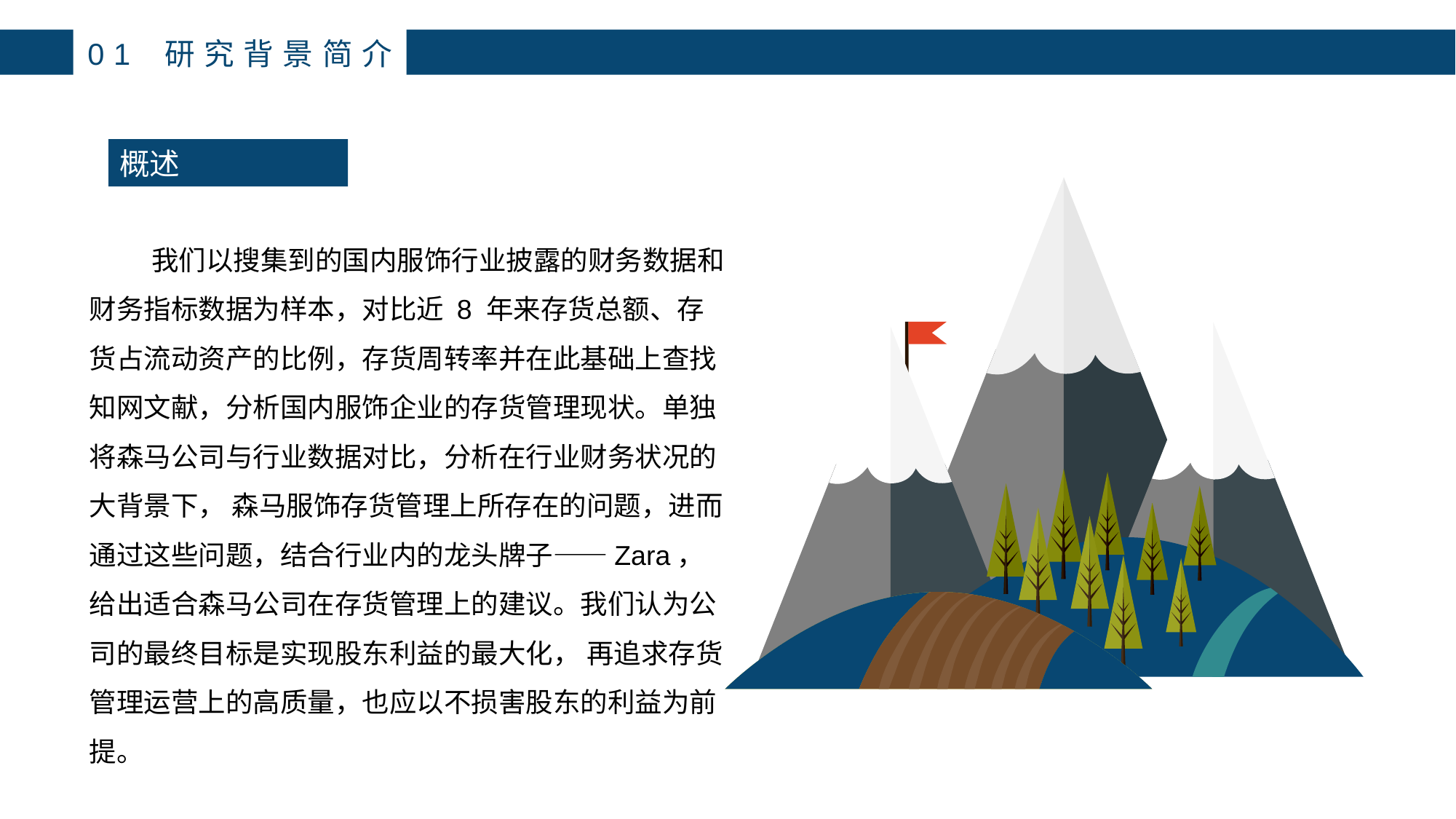

01 研究背景简介

概述

         我们以搜集到的国内服饰行业披露的财务数据和财务指标数据为样本，对比近 8 年来存货总额、存货占流动资产的比例，存货周转率并在此基础上查找知网文献，分析国内服饰企业的存货管理现状。单独将森马公司与行业数据对比，分析在行业财务状况的大背景下， 森马服饰存货管理上所存在的问题，进而通过这些问题，结合行业内的龙头牌子——Zara，给出适合森马公司在存货管理上的建议。我们认为公司的最终目标是实现股东利益的最大化， 再追求存货管理运营上的高质量，也应以不损害股东的利益为前提。